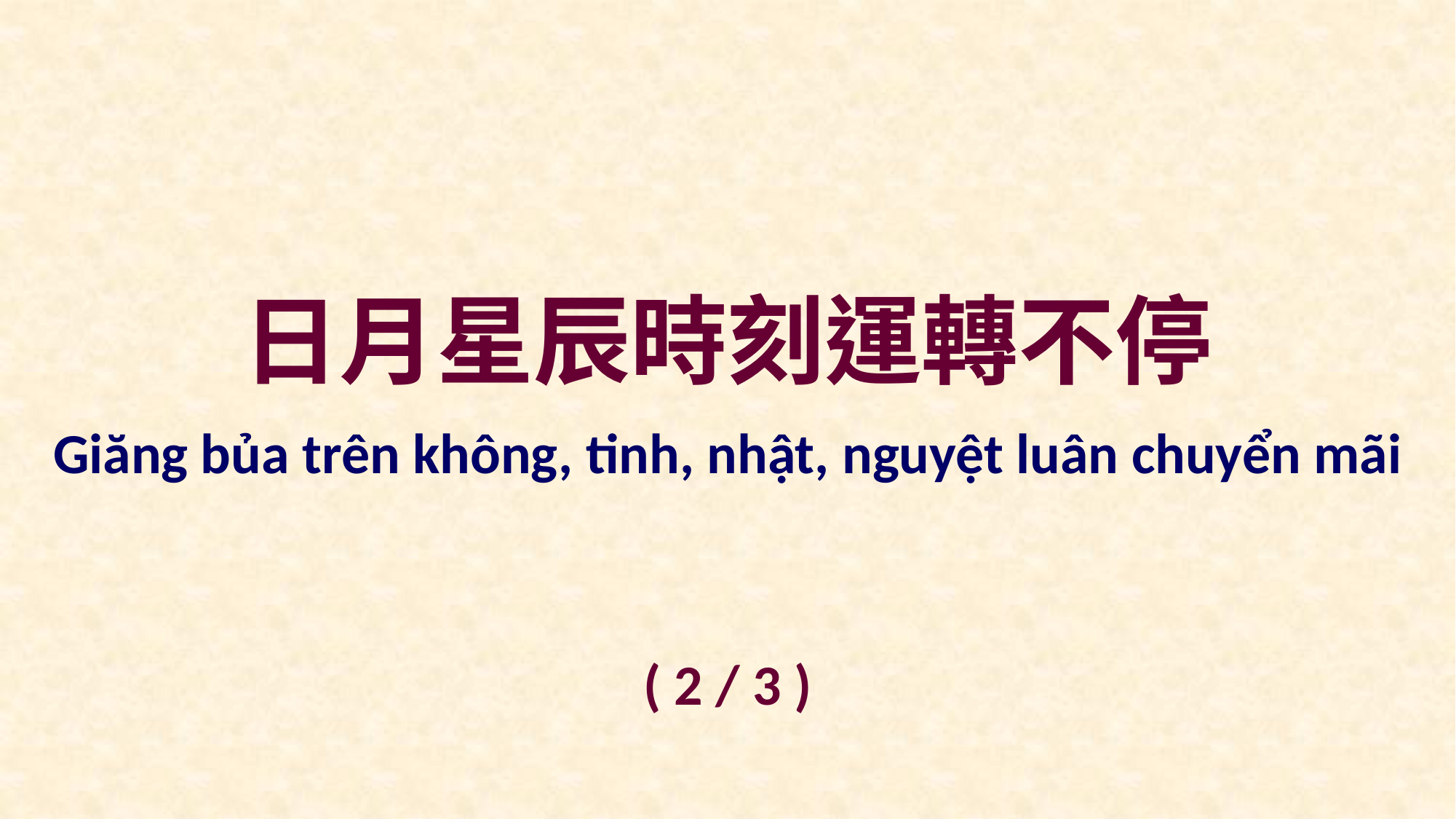

日月星辰時刻運轉不停
Giăng bủa trên không, tinh, nhật, nguyệt luân chuyển mãi
( 2 / 3 )